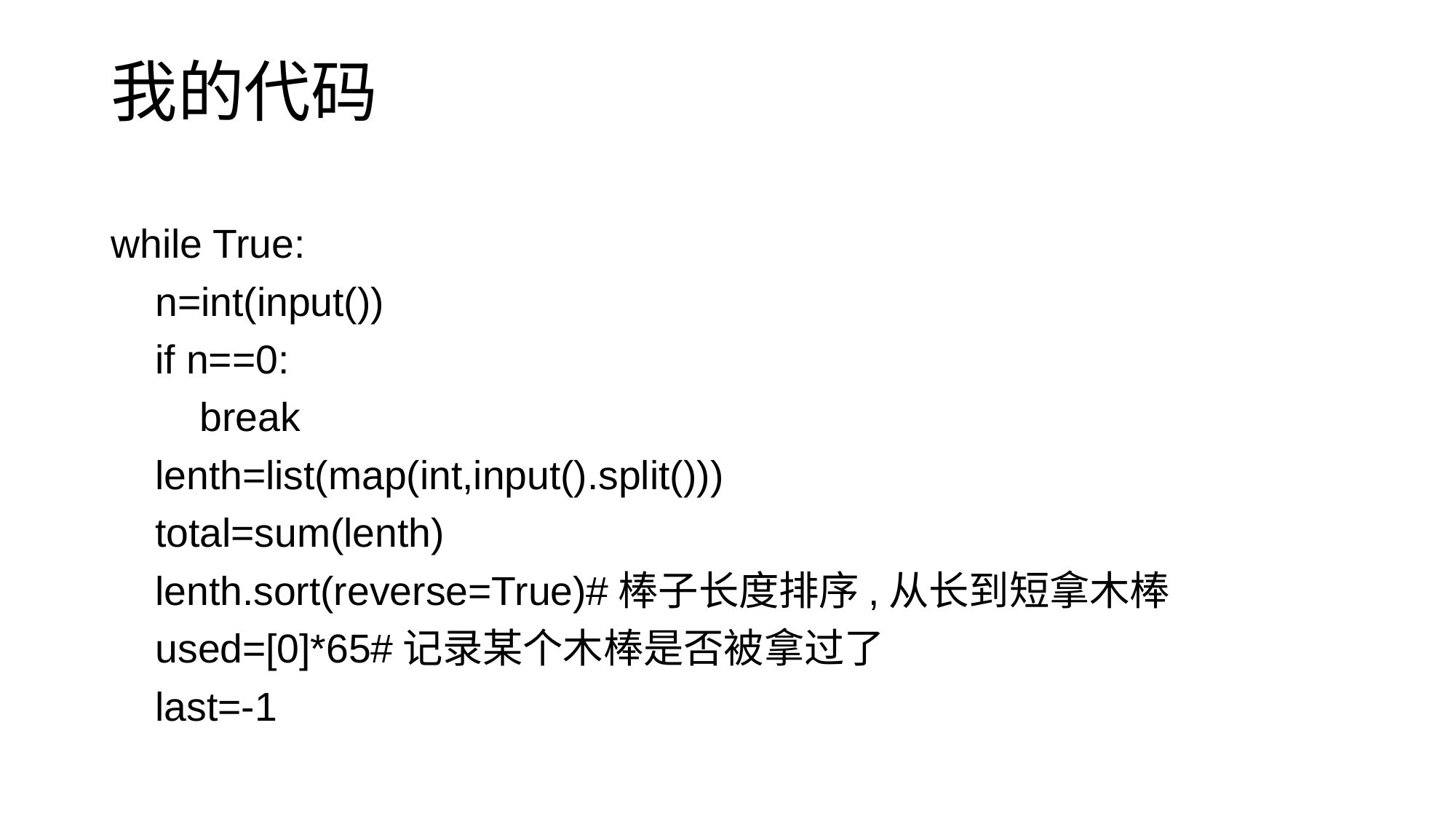

# 我的代码
while True:
    n=int(input())
    if n==0:
        break
    lenth=list(map(int,input().split()))
    total=sum(lenth)
    lenth.sort(reverse=True)#棒子长度排序,从长到短拿木棒
    used=[0]*65#记录某个木棒是否被拿过了
    last=-1